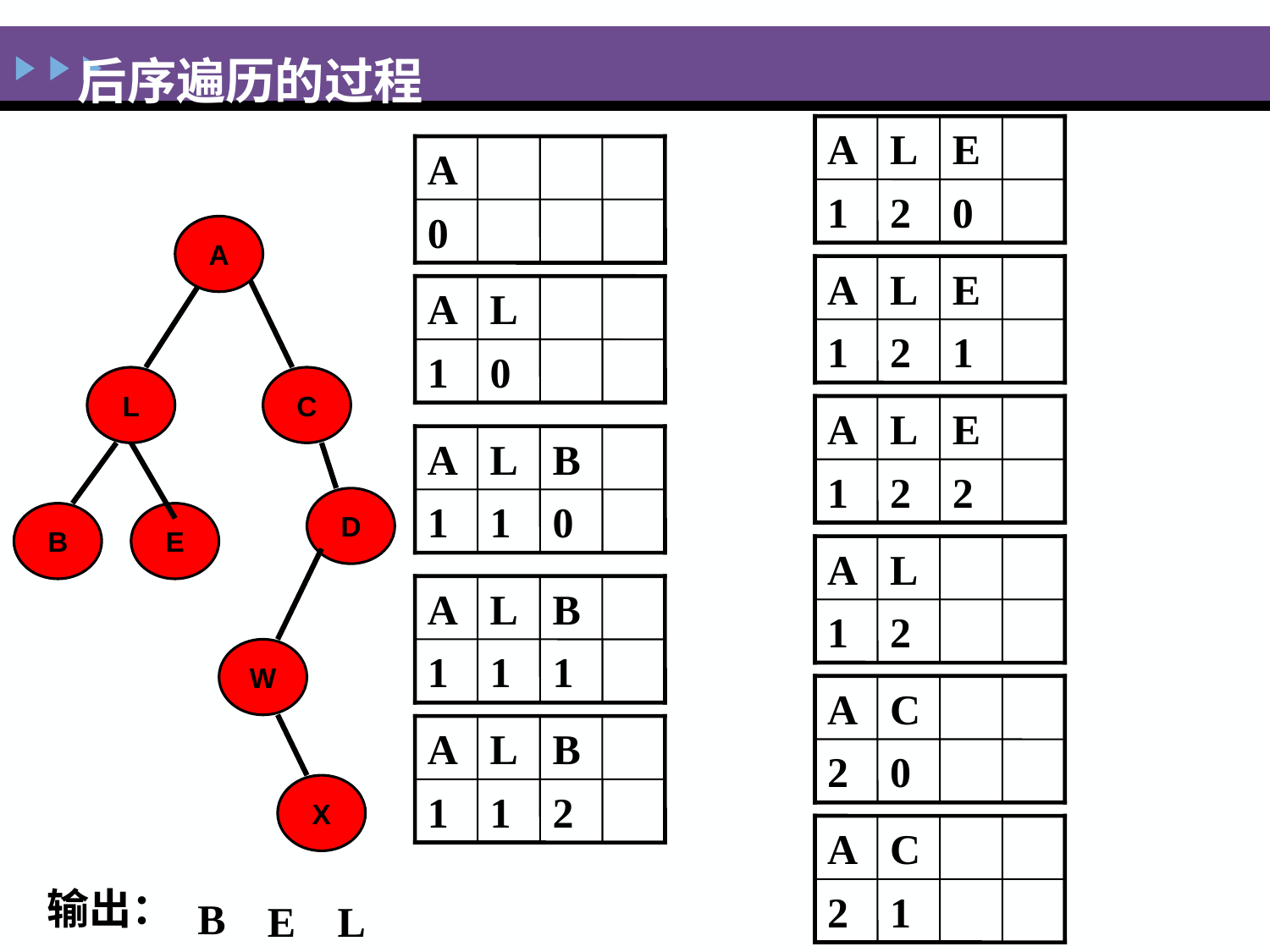

18
# 后序遍历的过程
A

L

E

1

2
0

A

0

A

L
C

D
B
E

W

X
A

L

E

1

2
1

A

L

1

0

A

L

E

1

2
2

A

L

B

1

1
0

A

L

1

2

A

L

B

1

1
1

A

C

2

0

A

L

B

1

1
2

A

C

2

1

输出：
B
E
L